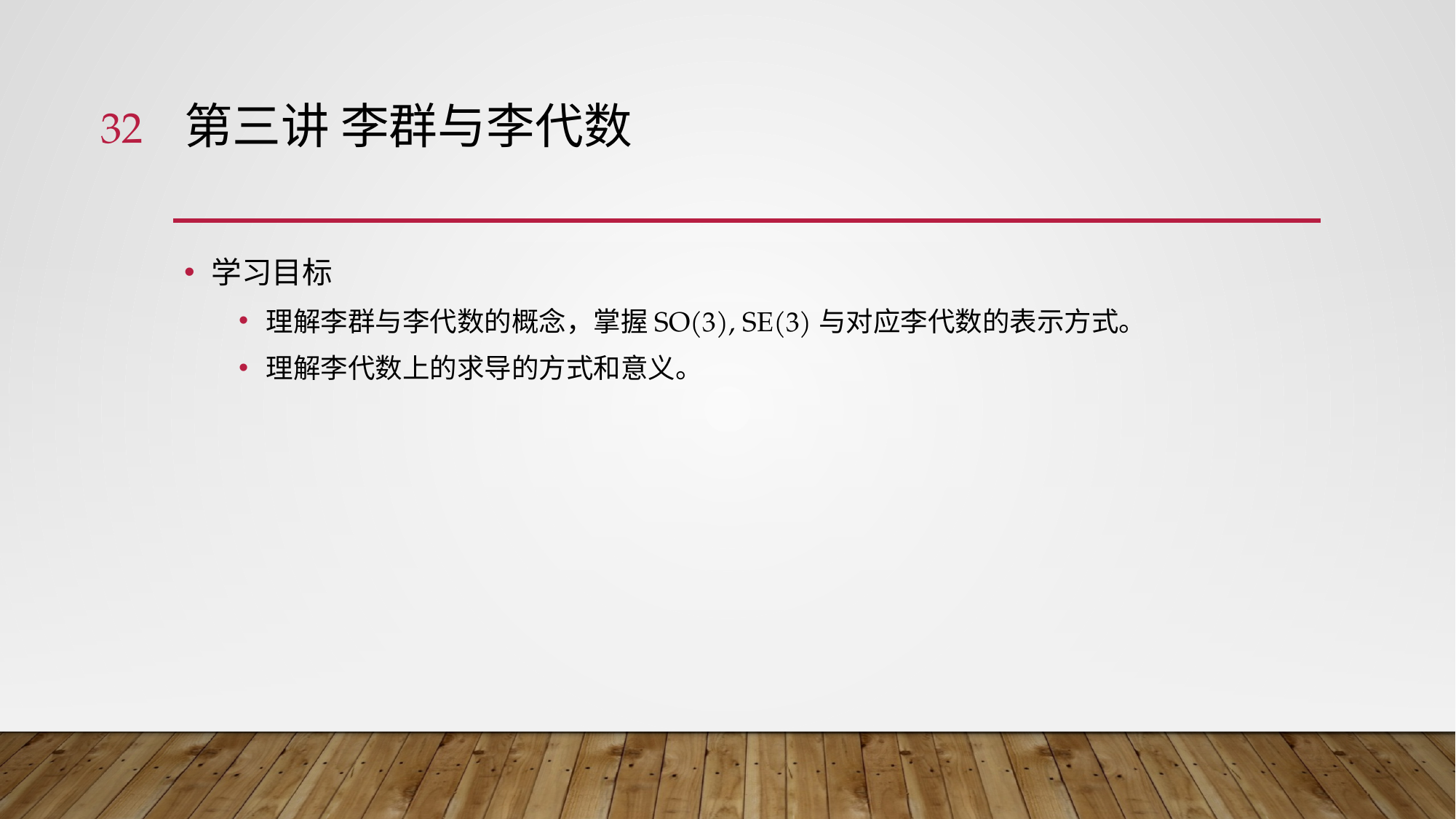

32
# 第三讲 李群与李代数
学习目标
理解李群与李代数的概念，掌握SO(3), SE(3)与对应李代数的表示方式。
理解李代数上的求导的方式和意义。